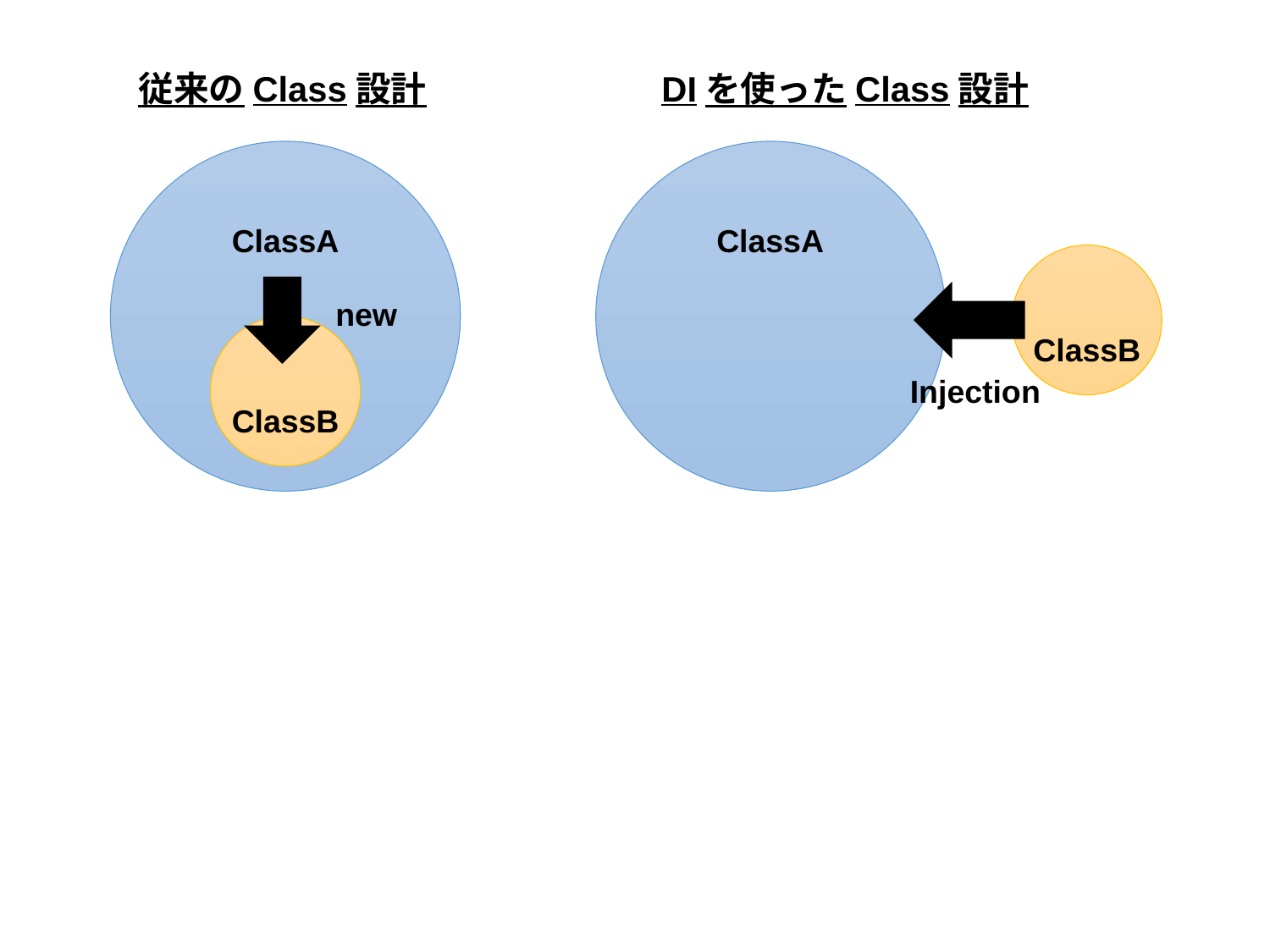

従来のClass設計
DIを使ったClass設計

ClassA
ClassA

new

ClassB
Injection
ClassB